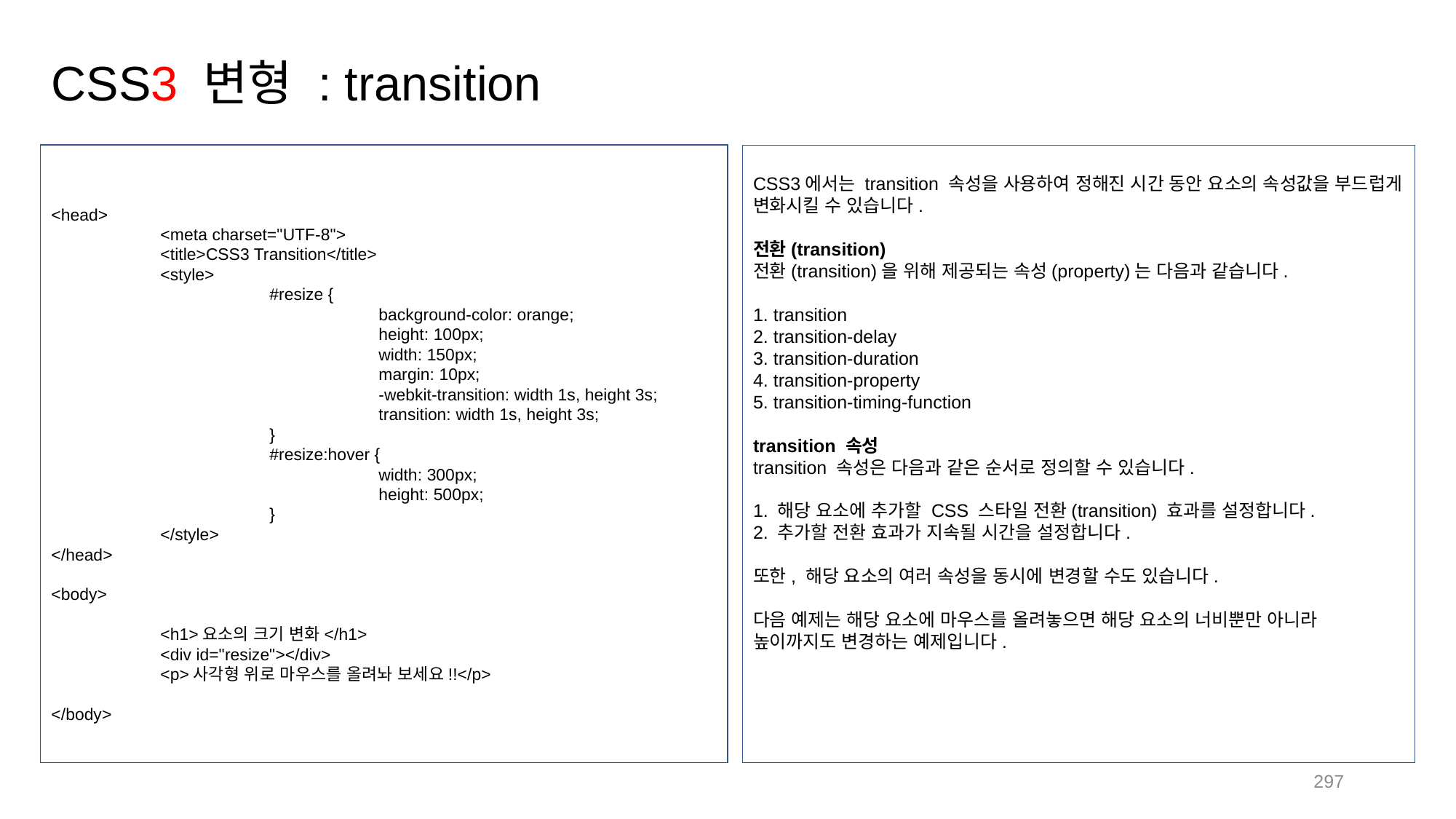

# CSS3 변형 : transition

<head>
	<meta charset="UTF-8">
	<title>CSS3 Transition</title>
	<style>
		#resize {
			background-color: orange;
			height: 100px;
			width: 150px;
			margin: 10px;
			-webkit-transition: width 1s, height 3s;
			transition: width 1s, height 3s;
		}
		#resize:hover {
			width: 300px;
			height: 500px;
		}
	</style>
</head>

<body>

	<h1>요소의 크기 변화</h1>
	<div id="resize"></div>
	<p>사각형 위로 마우스를 올려놔 보세요!!</p>

</body>

CSS3에서는 transition 속성을 사용하여 정해진 시간 동안 요소의 속성값을 부드럽게 변화시킬 수 있습니다.

전환(transition)
전환(transition)을 위해 제공되는 속성(property)는 다음과 같습니다.

1. transition
2. transition-delay
3. transition-duration
4. transition-property
5. transition-timing-function

transition 속성
transition 속성은 다음과 같은 순서로 정의할 수 있습니다.

1. 해당 요소에 추가할 CSS 스타일 전환(transition) 효과를 설정합니다.
2. 추가할 전환 효과가 지속될 시간을 설정합니다.

또한, 해당 요소의 여러 속성을 동시에 변경할 수도 있습니다.

다음 예제는 해당 요소에 마우스를 올려놓으면 해당 요소의 너비뿐만 아니라 높이까지도 변경하는 예제입니다.
297